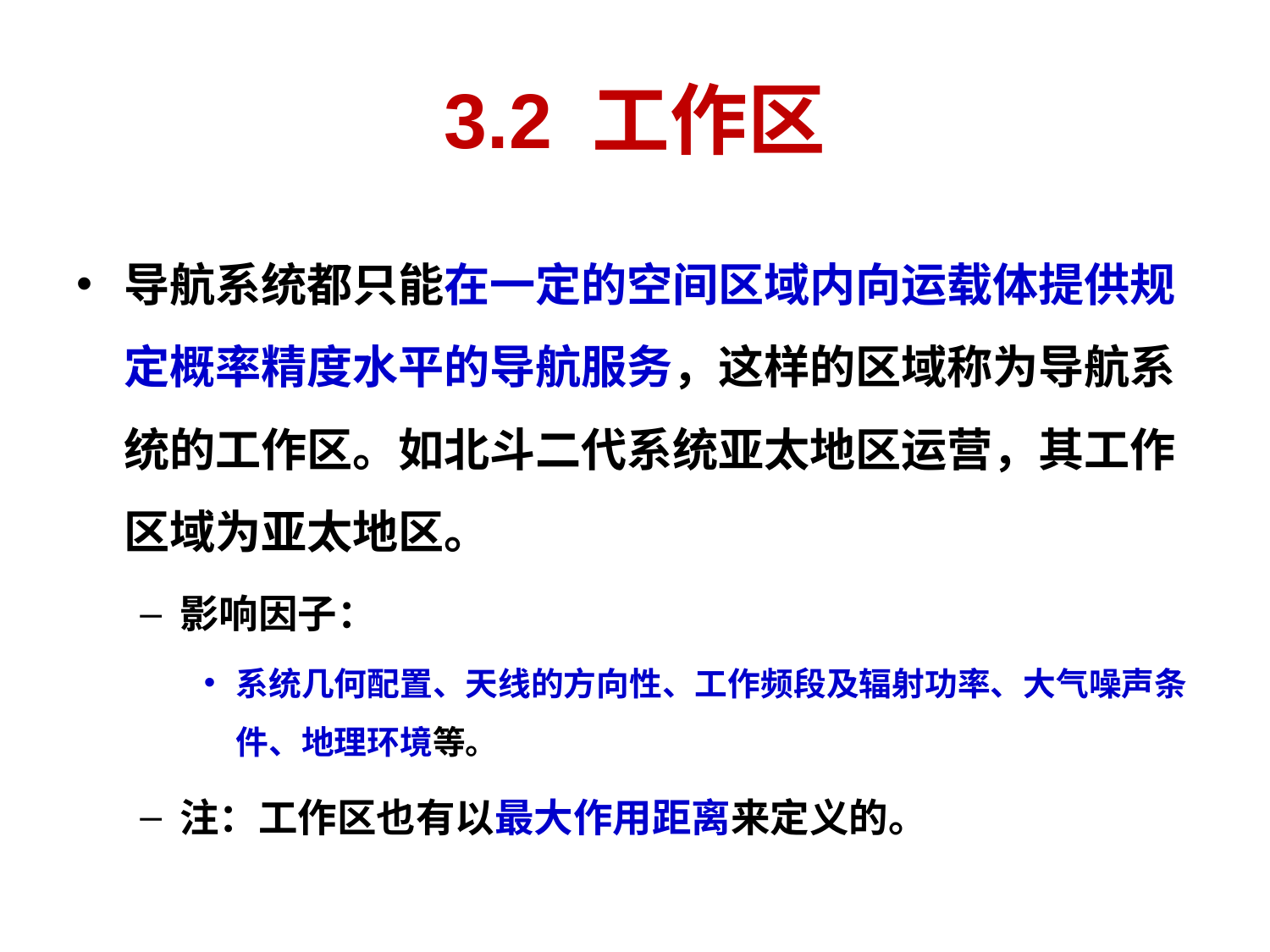

# 3.2 工作区
导航系统都只能在一定的空间区域内向运载体提供规定概率精度水平的导航服务，这样的区域称为导航系统的工作区。如北斗二代系统亚太地区运营，其工作区域为亚太地区。
影响因子：
系统几何配置、天线的方向性、工作频段及辐射功率、大气噪声条件、地理环境等。
注：工作区也有以最大作用距离来定义的。